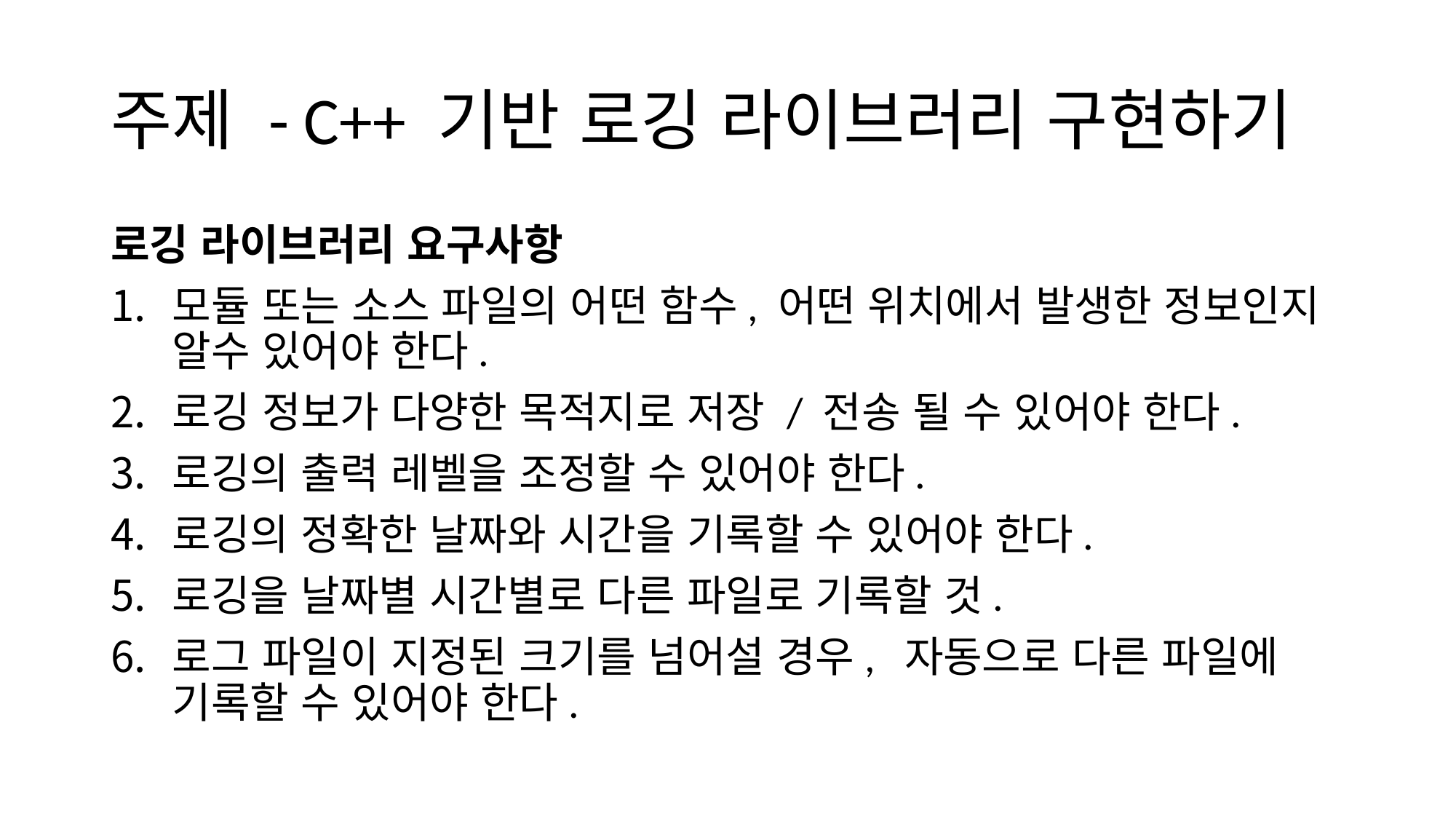

# 주제 - C++ 기반 로깅 라이브러리 구현하기
로깅 라이브러리 요구사항
모듈 또는 소스 파일의 어떤 함수, 어떤 위치에서 발생한 정보인지 알수 있어야 한다.
로깅 정보가 다양한 목적지로 저장 / 전송 될 수 있어야 한다.
로깅의 출력 레벨을 조정할 수 있어야 한다.
로깅의 정확한 날짜와 시간을 기록할 수 있어야 한다.
로깅을 날짜별 시간별로 다른 파일로 기록할 것.
로그 파일이 지정된 크기를 넘어설 경우,  자동으로 다른 파일에 기록할 수 있어야 한다.